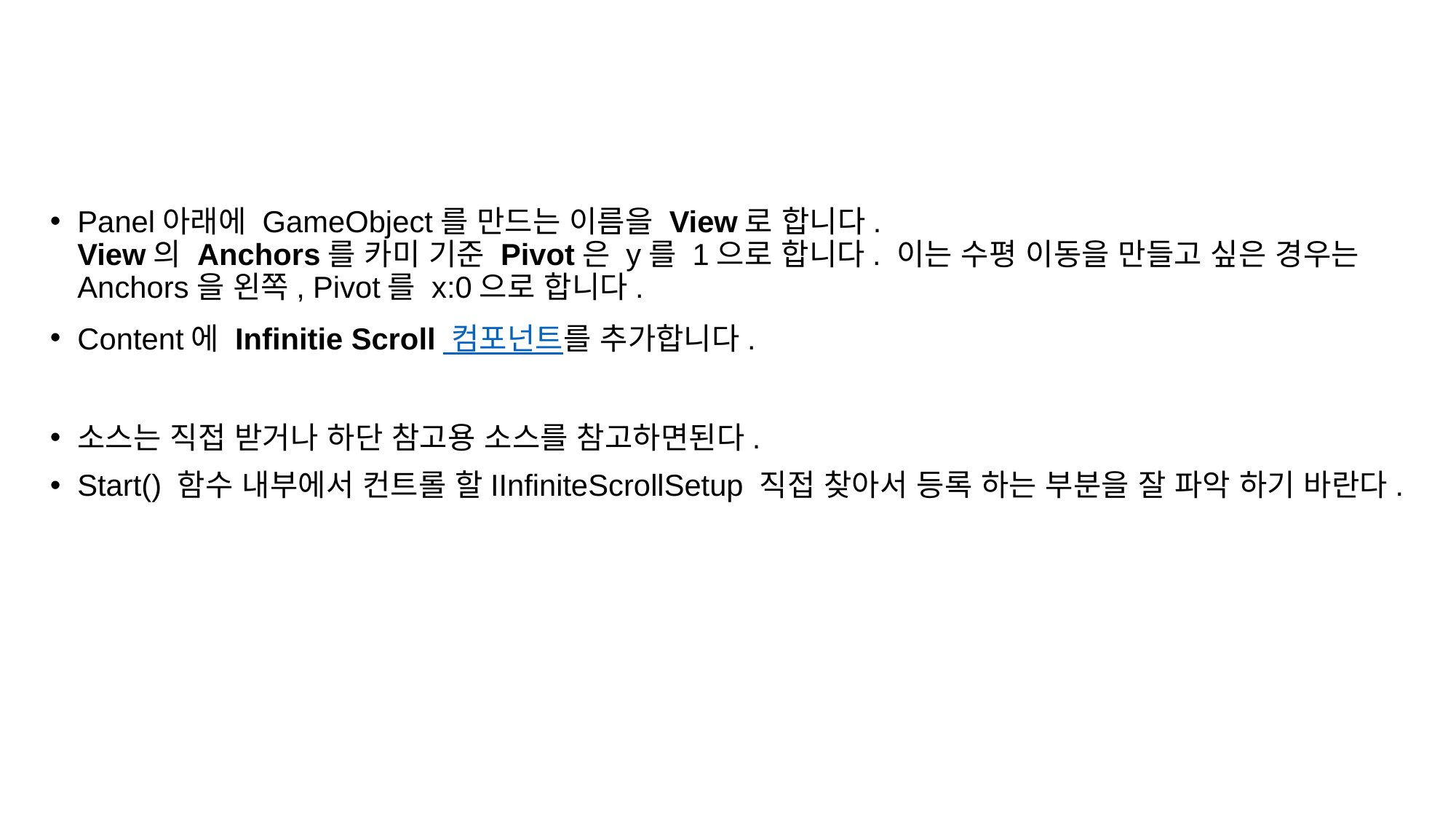

#
Panel아래에 GameObject를 만드는 이름을 View로 합니다. 
View의 Anchors를 카미 기준 Pivot은 y를 1으로 합니다. 이는 수평 이동을 만들고 싶은 경우는 Anchors을 왼쪽, Pivot를 x:0으로 합니다.
Content에 Infinitie Scroll 컴포넌트를 추가합니다.

소스는 직접 받거나 하단 참고용 소스를 참고하면된다.
Start() 함수 내부에서 컨트롤 할IInfiniteScrollSetup 직접 찾아서 등록 하는 부분을 잘 파악 하기 바란다.